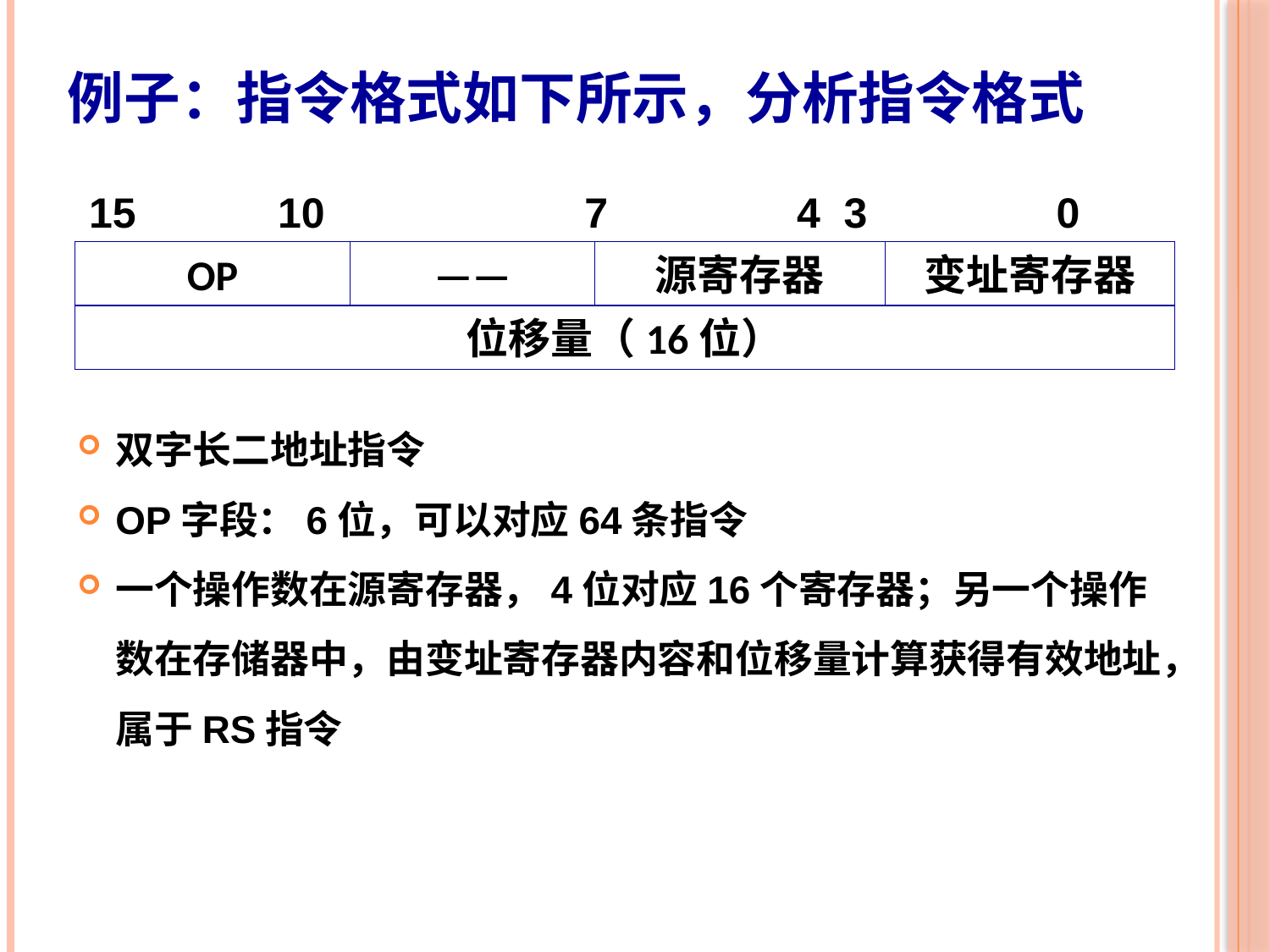

# 例子：指令格式如下所示，分析指令格式
12
15            10                      7                4  3                0
OP
——
源寄存器
变址寄存器
位移量（16位）
双字长二地址指令
OP字段：6位，可以对应64条指令
一个操作数在源寄存器，4位对应16个寄存器；另一个操作数在存储器中，由变址寄存器内容和位移量计算获得有效地址，属于RS指令